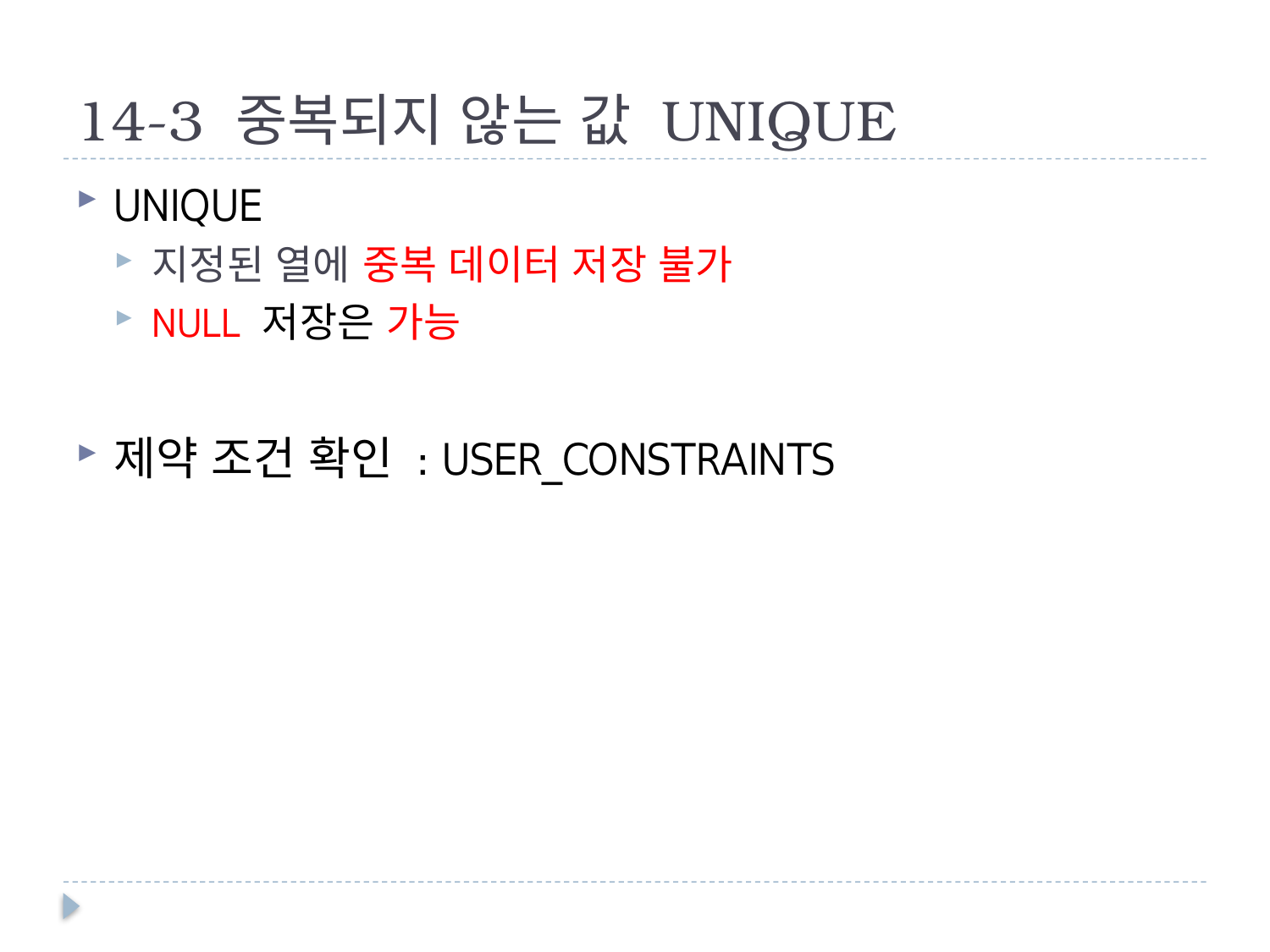

# 14-3 중복되지 않는 값 UNIQUE
UNIQUE
지정된 열에 중복 데이터 저장 불가
NULL 저장은 가능

제약 조건 확인 : USER_CONSTRAINTS